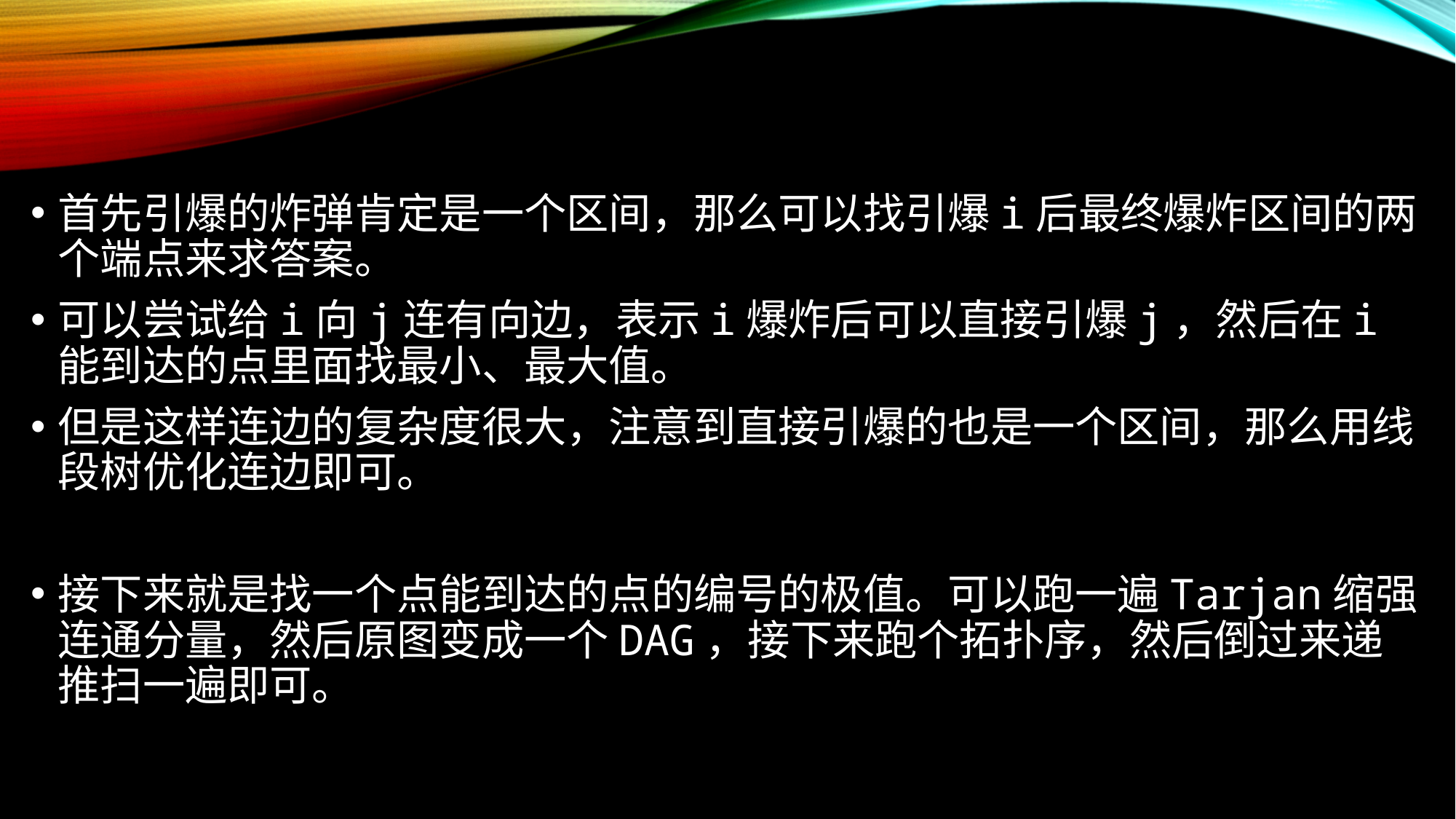

首先引爆的炸弹肯定是一个区间，那么可以找引爆i后最终爆炸区间的两个端点来求答案。
可以尝试给i向j连有向边，表示i爆炸后可以直接引爆j，然后在i能到达的点里面找最小、最大值。
但是这样连边的复杂度很大，注意到直接引爆的也是一个区间，那么用线段树优化连边即可。

接下来就是找一个点能到达的点的编号的极值。可以跑一遍Tarjan缩强连通分量，然后原图变成一个DAG，接下来跑个拓扑序，然后倒过来递推扫一遍即可。